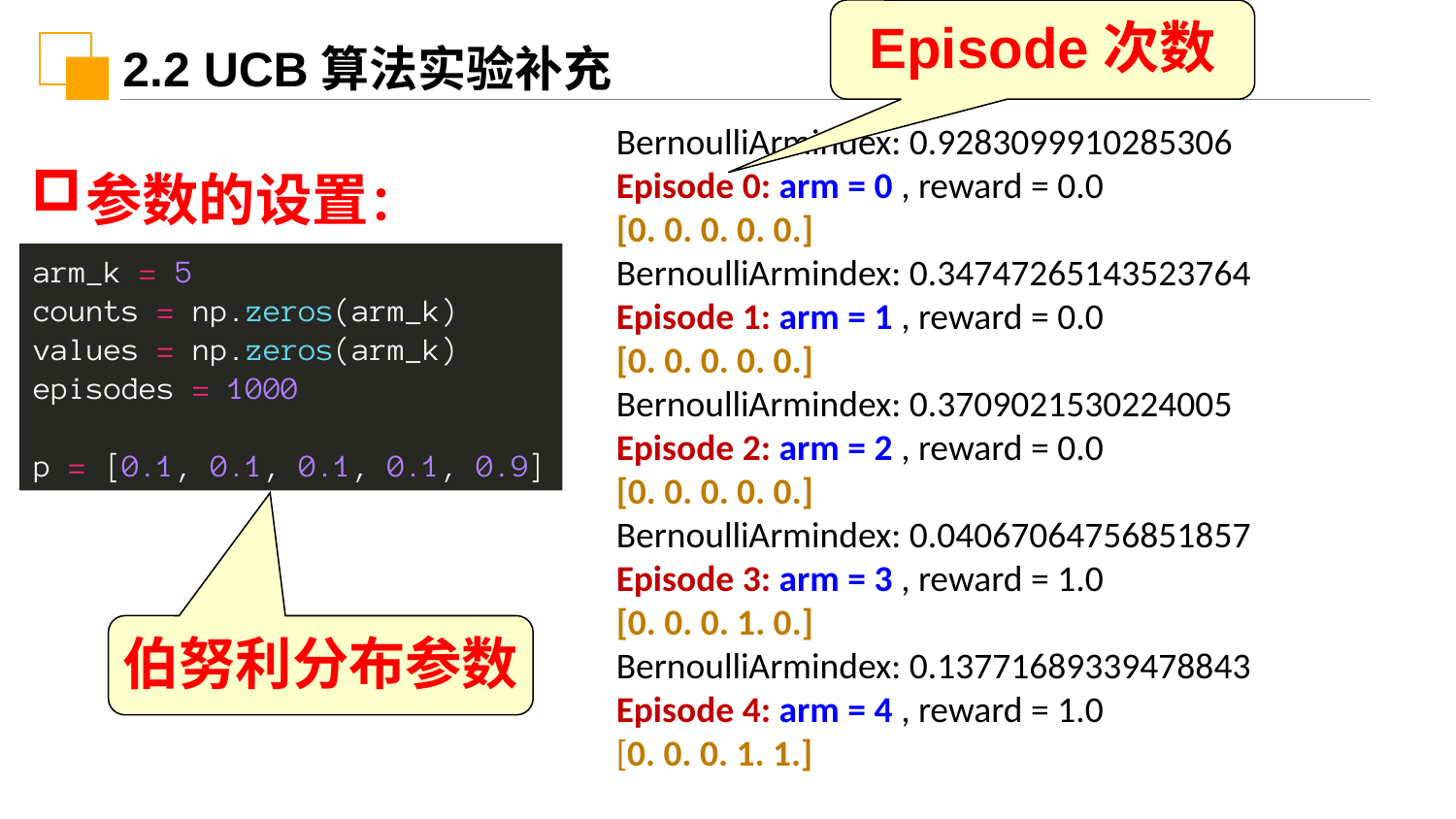

Episode次数
2.2 UCB算法实验补充
BernoulliArmindex: 0.9283099910285306
Episode 0: arm = 0 , reward = 0.0
[0. 0. 0. 0. 0.]
BernoulliArmindex: 0.34747265143523764
Episode 1: arm = 1 , reward = 0.0
[0. 0. 0. 0. 0.]
BernoulliArmindex: 0.3709021530224005
Episode 2: arm = 2 , reward = 0.0
[0. 0. 0. 0. 0.]
BernoulliArmindex: 0.04067064756851857
Episode 3: arm = 3 , reward = 1.0
[0. 0. 0. 1. 0.]
BernoulliArmindex: 0.13771689339478843
Episode 4: arm = 4 , reward = 1.0
[0. 0. 0. 1. 1.]
参数的设置：
arm_k = 5
counts = np.zeros(arm_k)
values = np.zeros(arm_k)
episodes = 1000
p = [0.1, 0.1, 0.1, 0.1, 0.9]
伯努利分布参数